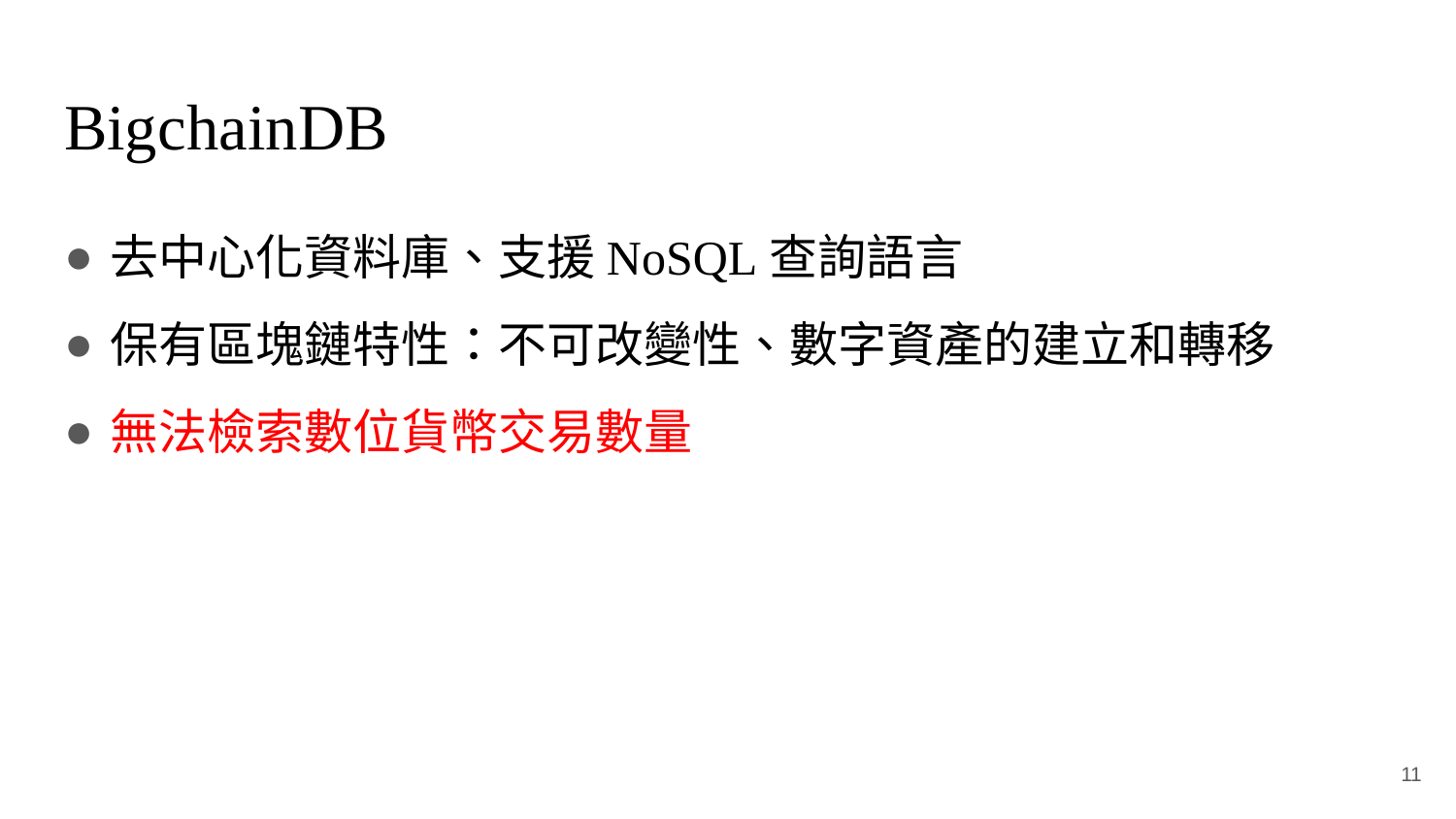

# BigchainDB
去中心化資料庫、支援NoSQL查詢語言
保有區塊鏈特性：不可改變性、數字資產的建立和轉移
無法檢索數位貨幣交易數量

11